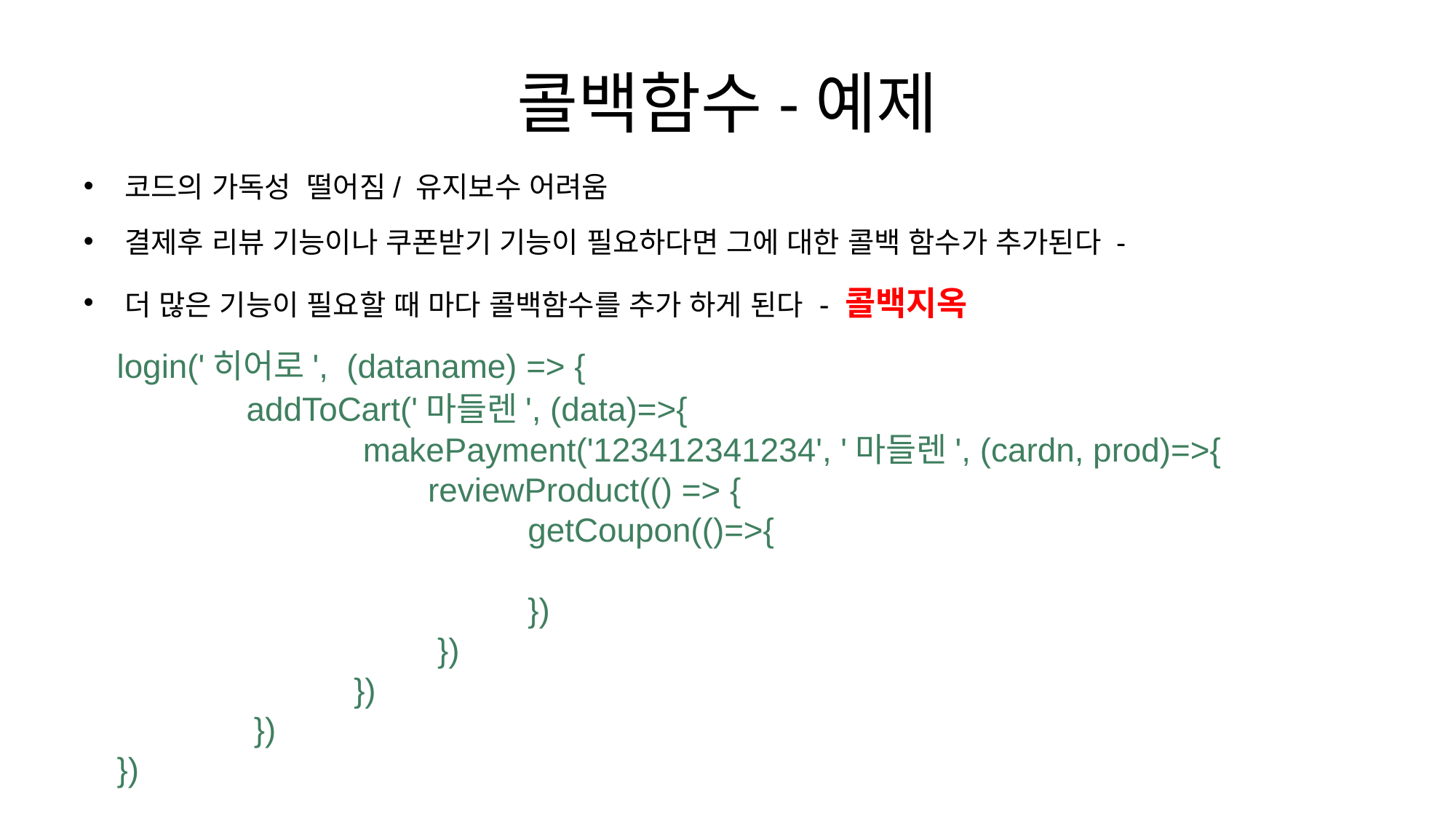

# 콜백함수-예제
코드의 가독성  떨어짐/ 유지보수 어려움
결제후 리뷰 기능이나 쿠폰받기 기능이 필요하다면 그에 대한 콜백 함수가 추가된다 -
더 많은 기능이 필요할 때 마다 콜백함수를 추가 하게 된다 - 콜백지옥
login('히어로',  (dataname) => {
	  addToCart('마들렌', (data)=>{
		   makePayment('123412341234', '마들렌', (cardn, prod)=>{
		          reviewProduct(() => {
			         getCoupon(()=>{

			         })
		           })
		  })
	   })
})